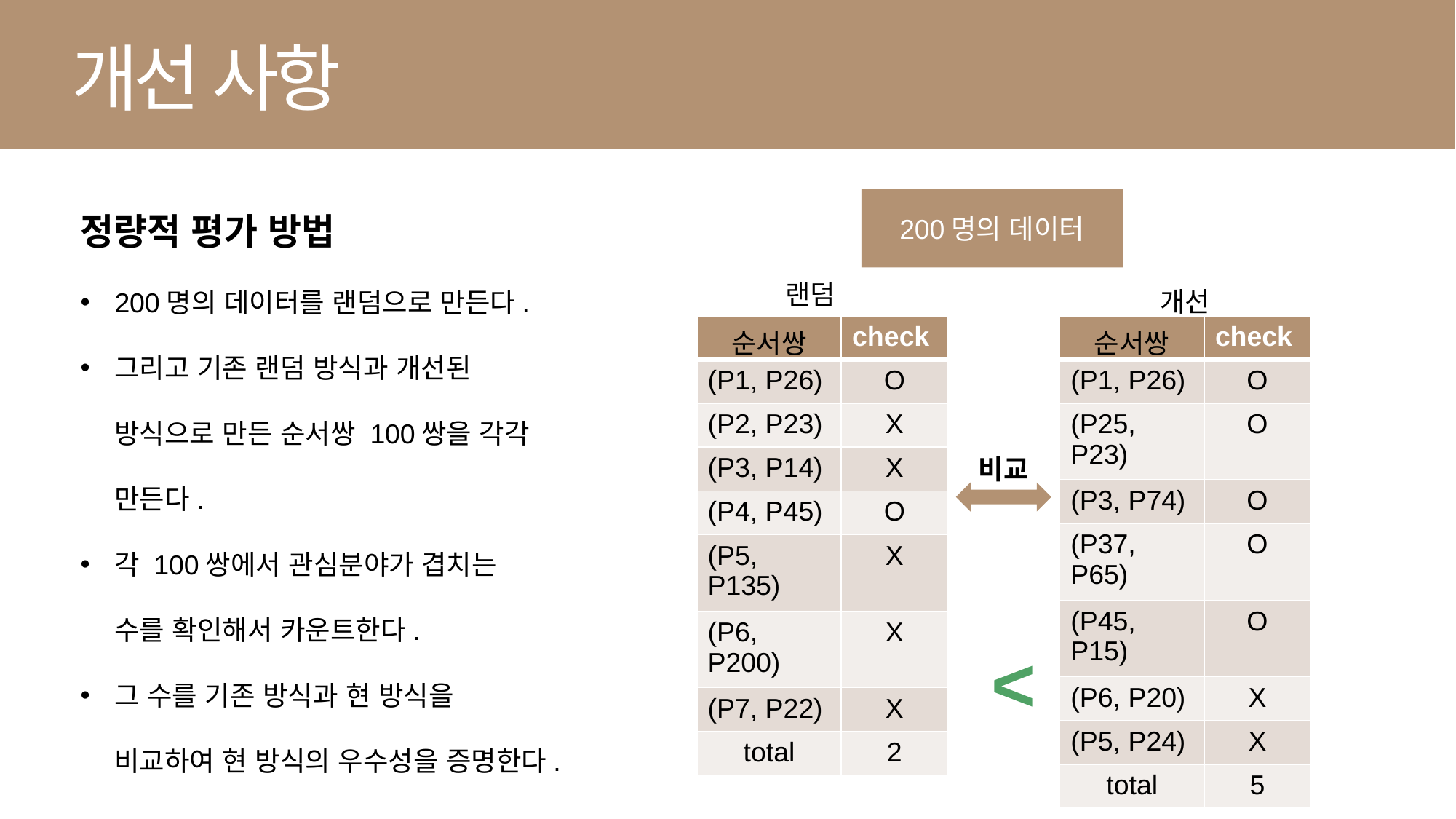

개선 사항
정량적 평가 방법
200명의 데이터를 랜덤으로 만든다.
그리고 기존 랜덤 방식과 개선된 방식으로 만든 순서쌍 100쌍을 각각 만든다.
각 100쌍에서 관심분야가 겹치는 수를 확인해서 카운트한다.
그 수를 기존 방식과 현 방식을 비교하여 현 방식의 우수성을 증명한다.
200명의 데이터
랜덤
개선
| 순서쌍 | check |
| --- | --- |
| (P1, P26) | O |
| (P2, P23) | X |
| (P3, P14) | X |
| (P4, P45) | O |
| (P5, P135) | X |
| (P6, P200) | X |
| (P7, P22) | X |
| total | 2 |
| 순서쌍 | check |
| --- | --- |
| (P1, P26) | O |
| (P25, P23) | O |
| (P3, P74) | O |
| (P37, P65) | O |
| (P45, P15) | O |
| (P6, P20) | X |
| (P5, P24) | X |
| total | 5 |
비교

<